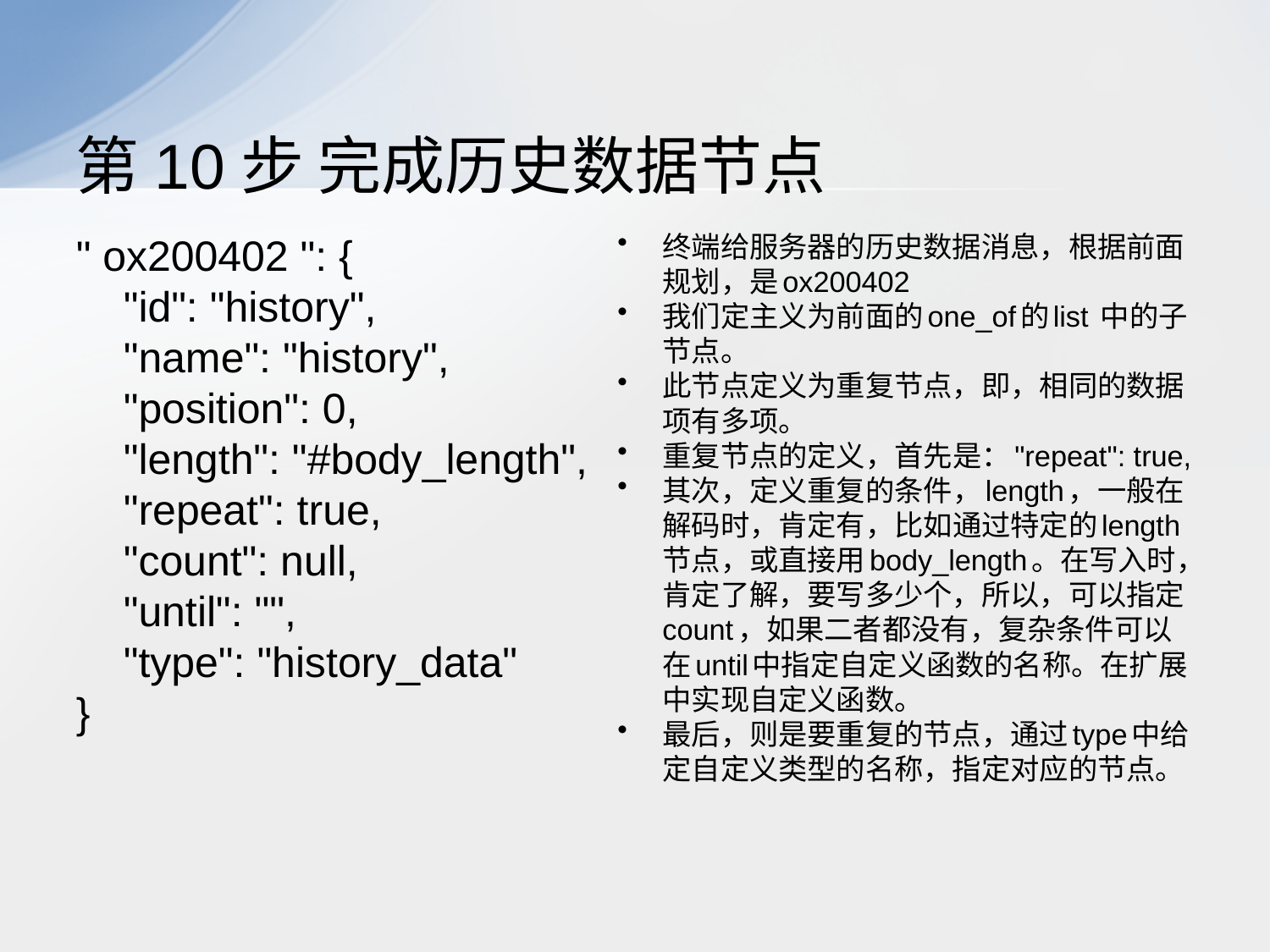

# 第10步 完成历史数据节点
" ox200402 ": {
    "id": "history",
    "name": "history",
    "position": 0,
    "length": "#body_length",
    "repeat": true,
    "count": null,
    "until": "",
    "type": "history_data"
}
终端给服务器的历史数据消息，根据前面规划，是ox200402
我们定主义为前面的one_of的list 中的子节点。
此节点定义为重复节点，即，相同的数据项有多项。
重复节点的定义，首先是："repeat": true,
其次，定义重复的条件，length，一般在解码时，肯定有，比如通过特定的length节点，或直接用body_length。在写入时，肯定了解，要写多少个，所以，可以指定count，如果二者都没有，复杂条件可以在until中指定自定义函数的名称。在扩展中实现自定义函数。
最后，则是要重复的节点，通过type中给定自定义类型的名称，指定对应的节点。